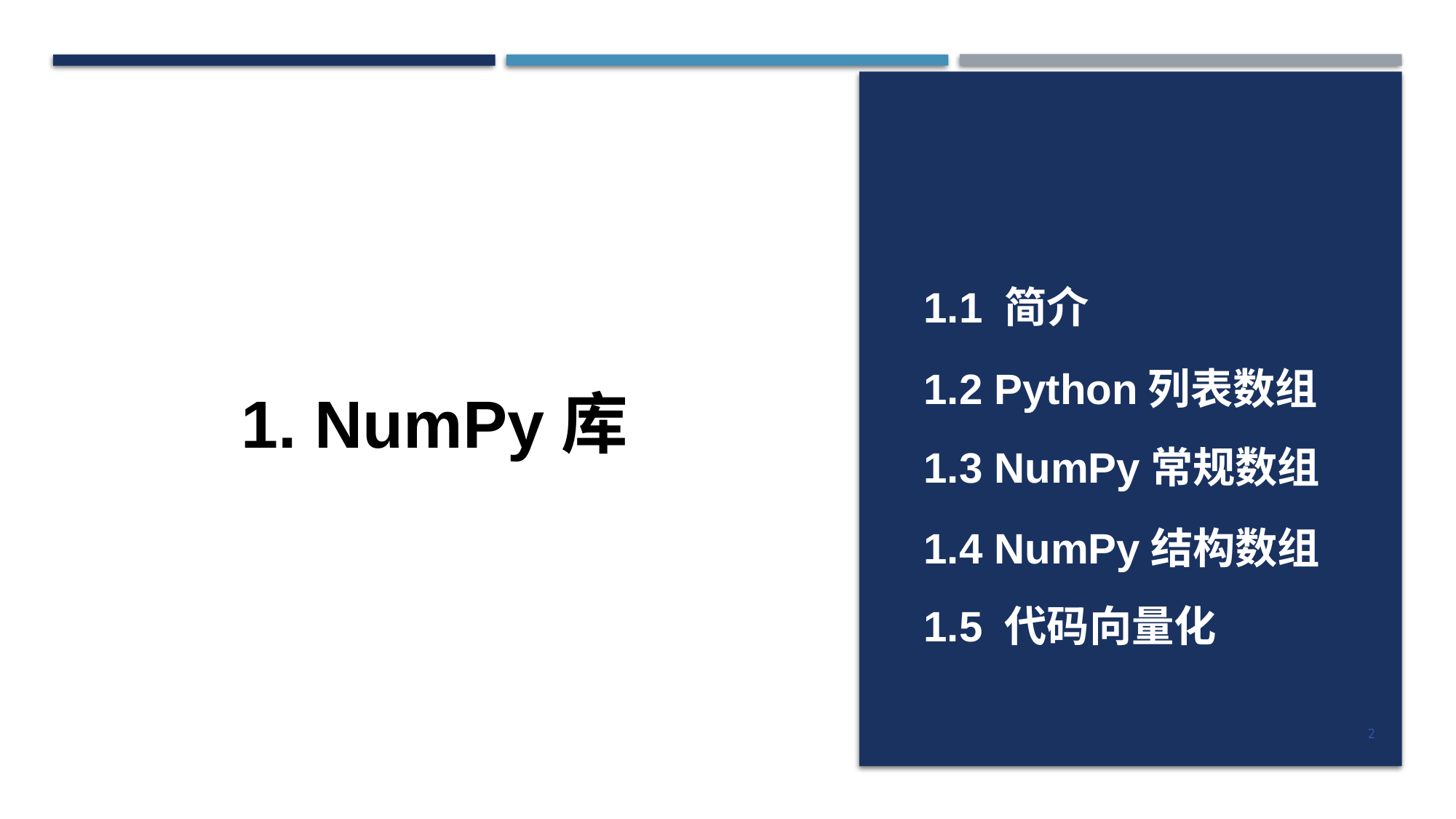

1.1 简介
1.2 Python列表数组
1. NumPy库
1.3 NumPy常规数组
1.4 NumPy结构数组
1.5 代码向量化
2